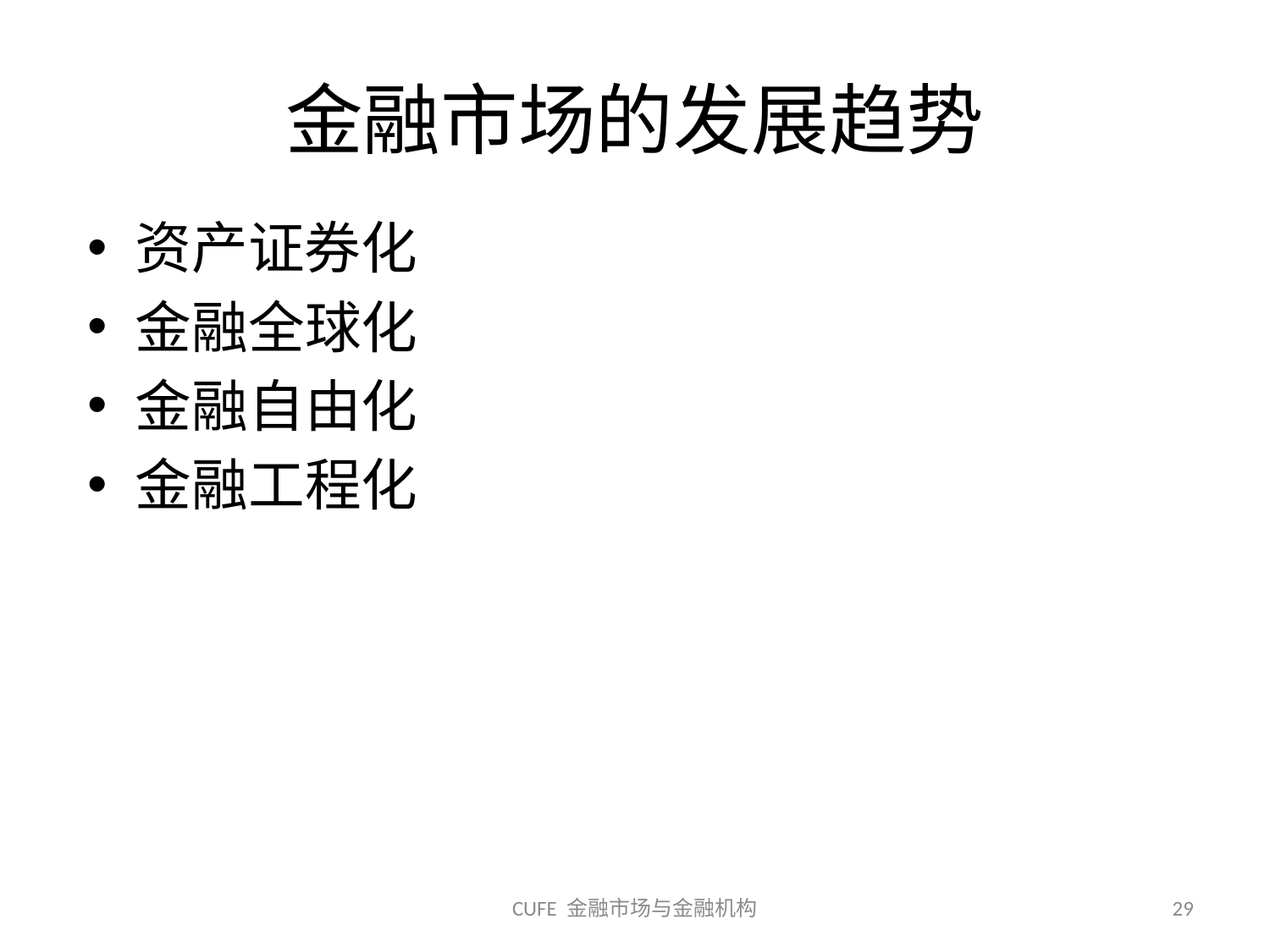

# 金融市场的发展趋势
资产证券化
金融全球化
金融自由化
金融工程化
CUFE 金融市场与金融机构
29